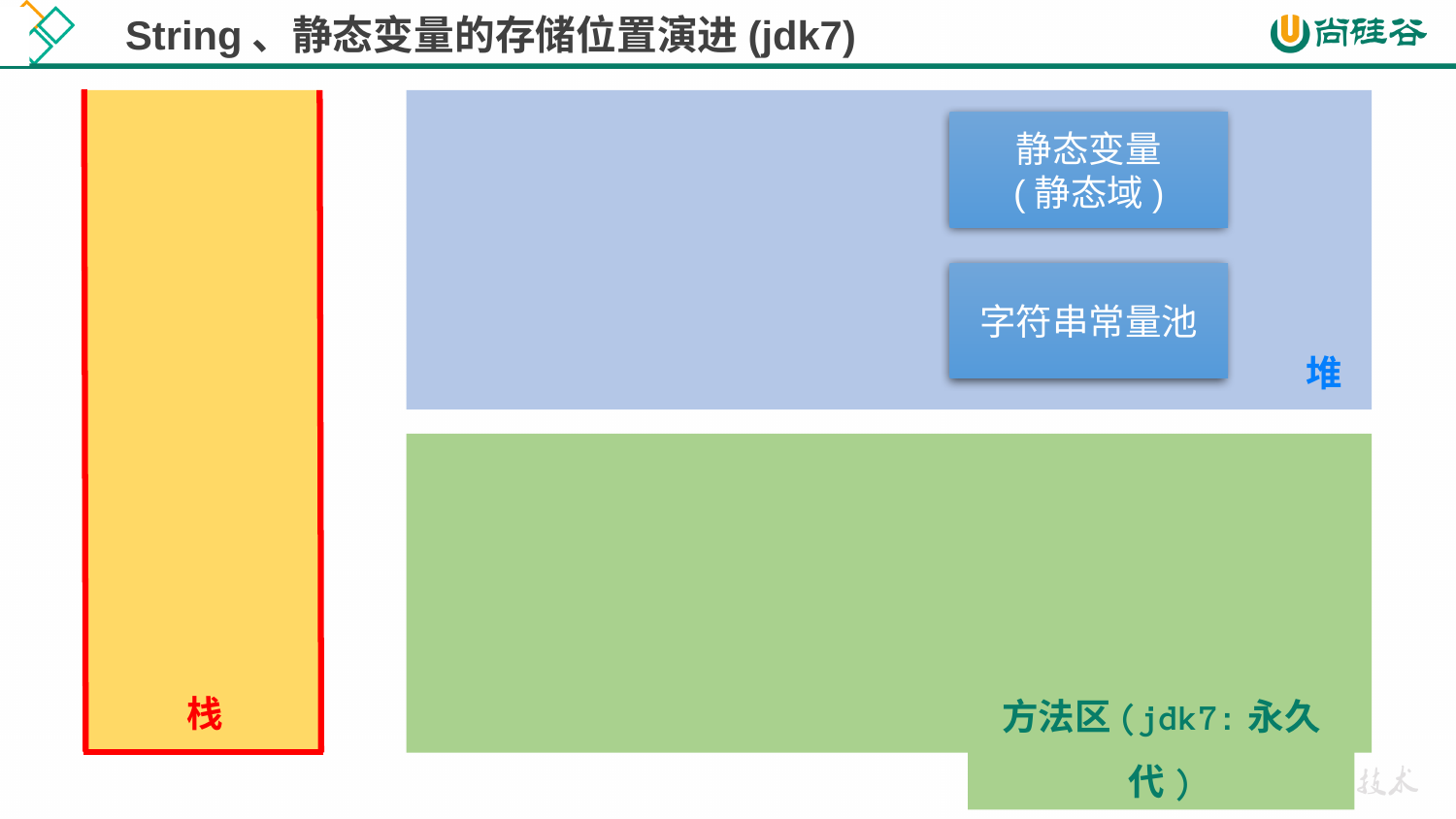

String、静态变量的存储位置演进(jdk7)

栈

堆
静态变量
(静态域)
字符串常量池

方法区(jdk7:永久代)